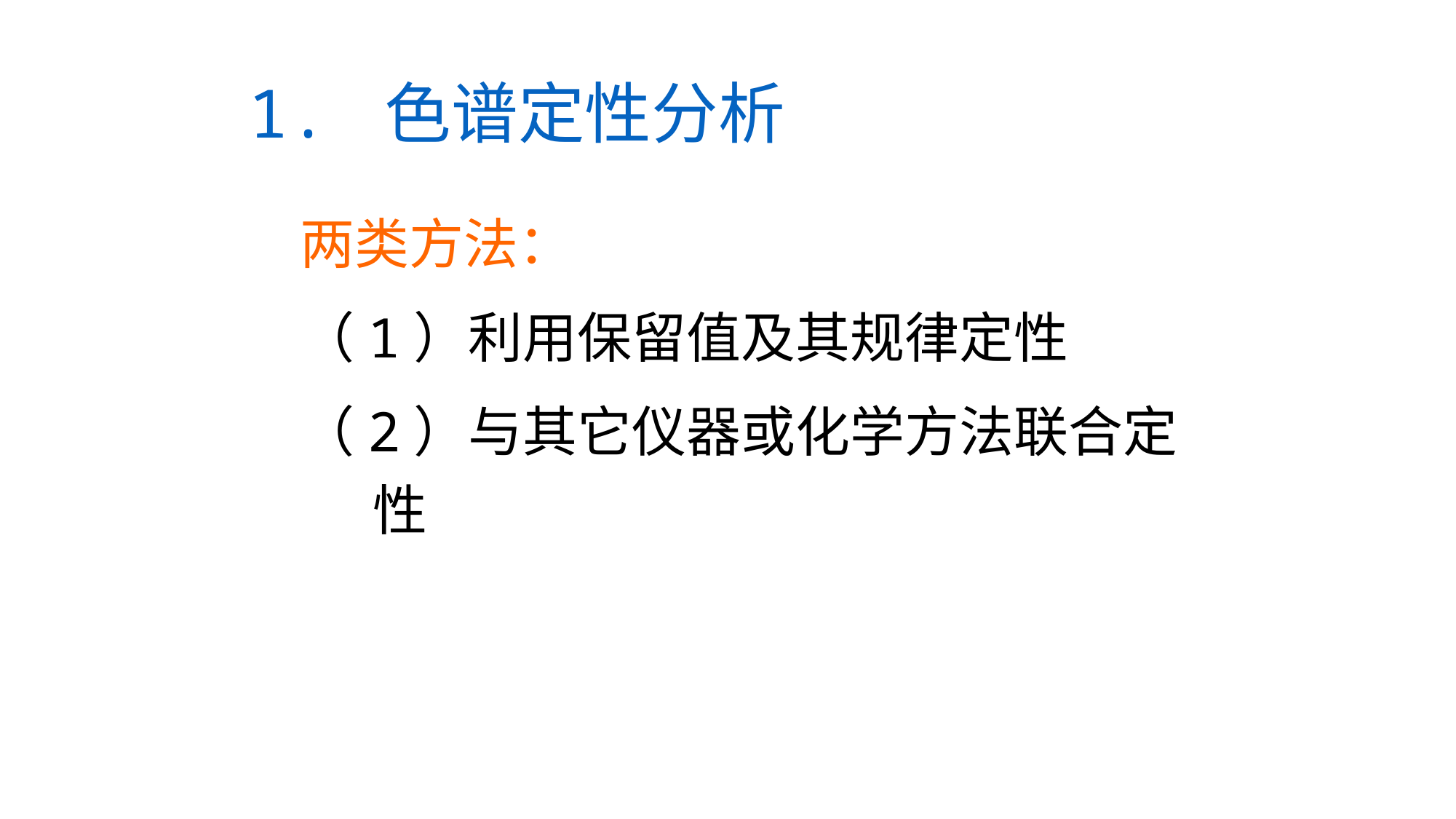

1. 色谱定性分析
两类方法：
（1）利用保留值及其规律定性
（2）与其它仪器或化学方法联合定性